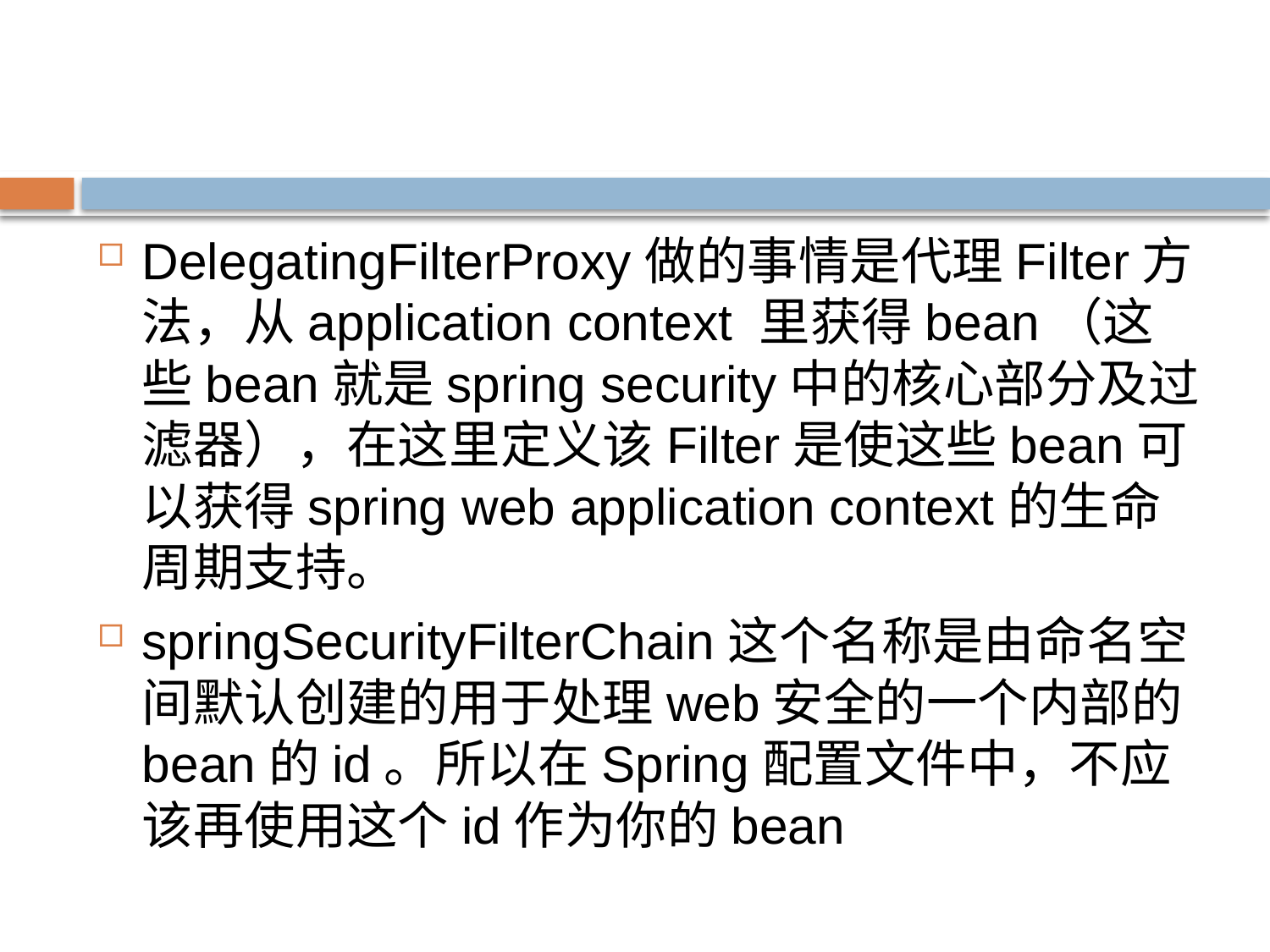

#
DelegatingFilterProxy做的事情是代理Filter方法，从application context 里获得bean（这些bean就是spring security中的核心部分及过滤器），在这里定义该Filter是使这些bean可以获得spring web application context的生命周期支持。
springSecurityFilterChain这个名称是由命名空间默认创建的用于处理web安全的一个内部的bean的id。所以在Spring配置文件中，不应该再使用这个id作为你的bean